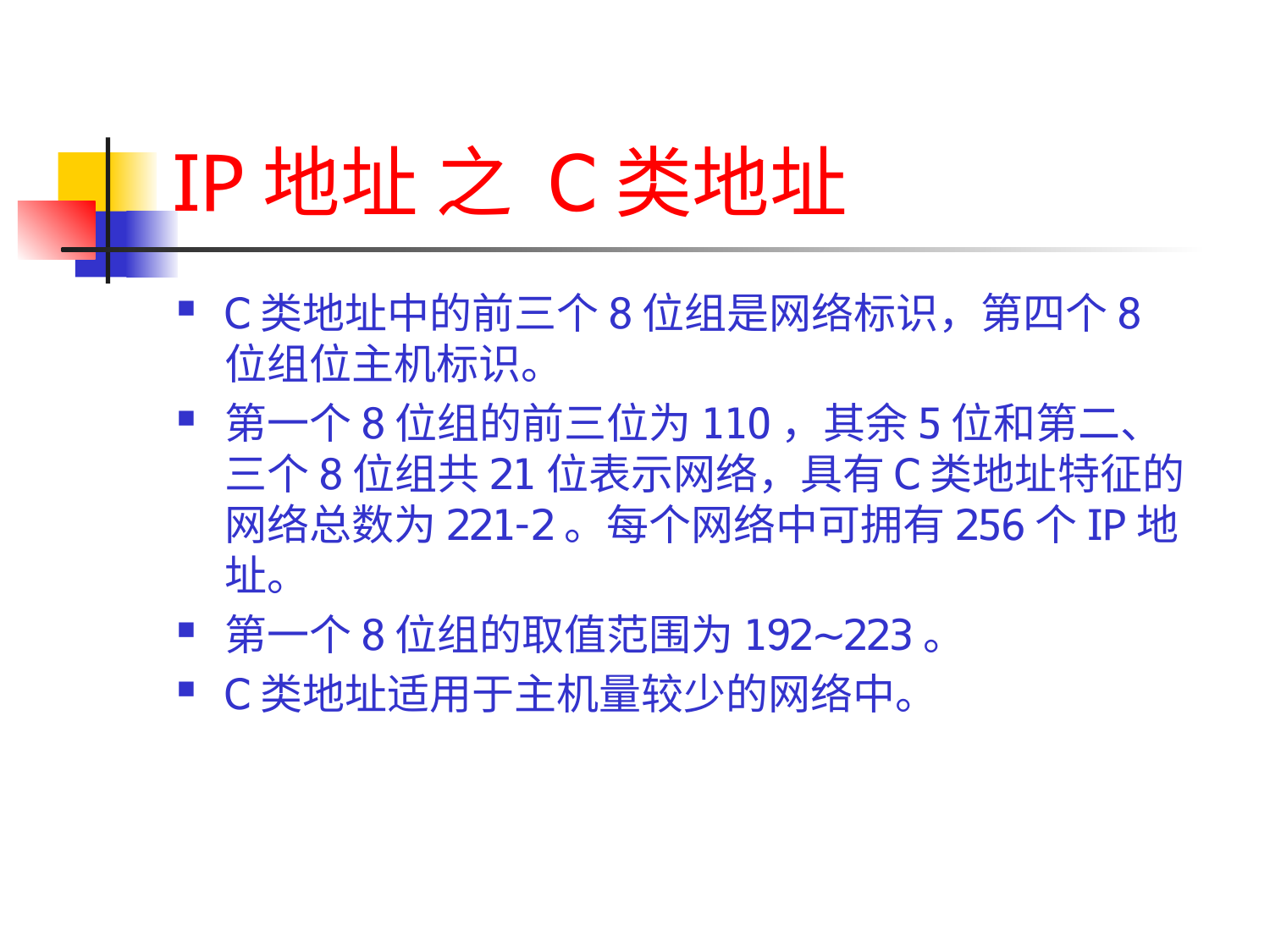

# IP地址 之 C类地址
C类地址中的前三个8位组是网络标识，第四个8位组位主机标识。
第一个8位组的前三位为110，其余5位和第二、三个8位组共21位表示网络，具有C类地址特征的网络总数为221-2。每个网络中可拥有256个IP地址。
第一个8位组的取值范围为192~223。
C类地址适用于主机量较少的网络中。